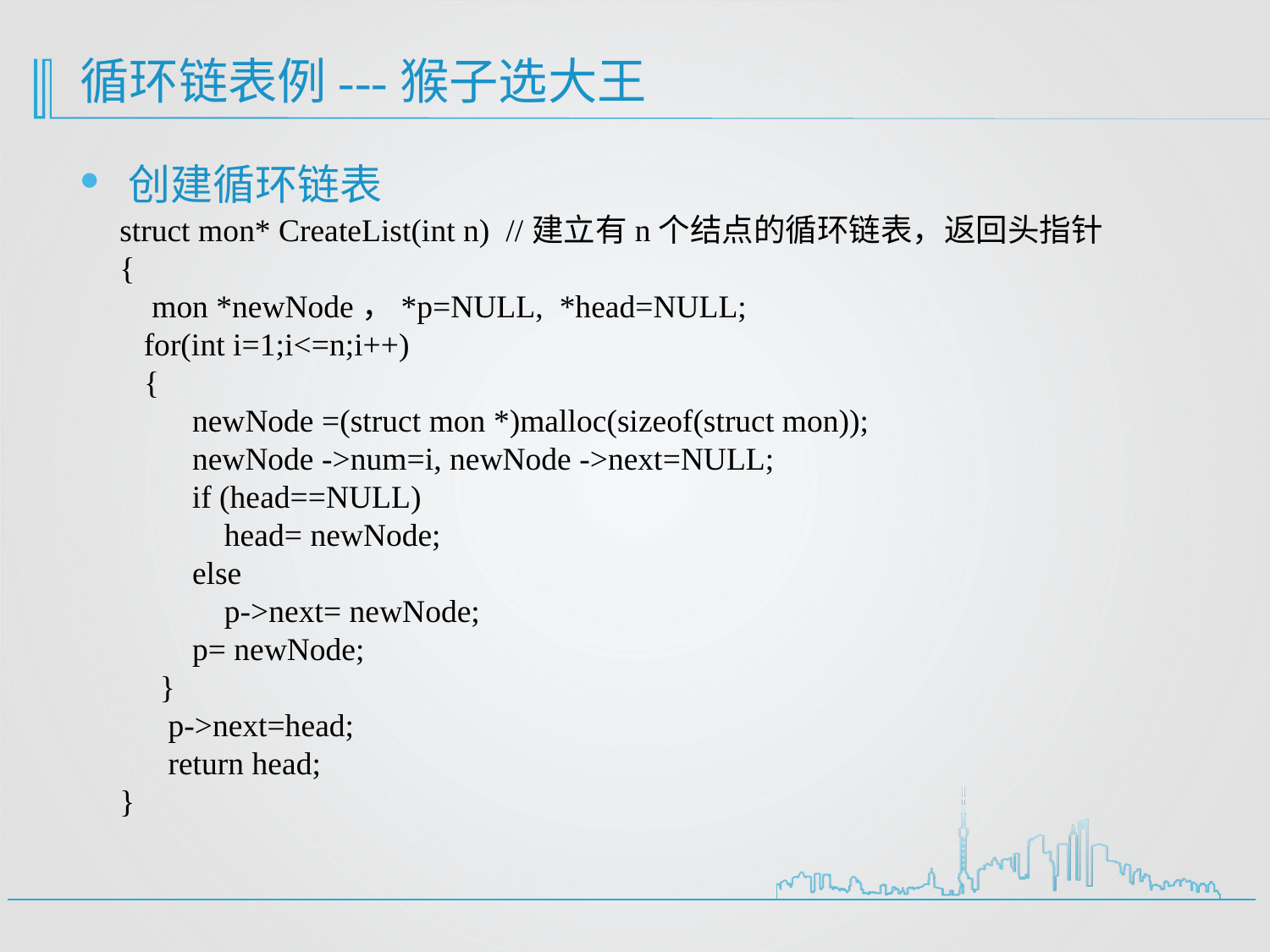

# 循环链表例---猴子选大王
创建循环链表
struct mon* CreateList(int n)  //建立有n个结点的循环链表，返回头指针
{
    mon *newNode，*p=NULL,  *head=NULL;
   for(int i=1;i<=n;i++)
   {
         newNode =(struct mon *)malloc(sizeof(struct mon));
         newNode ->num=i, newNode ->next=NULL;
         if (head==NULL)
             head= newNode;
         else
             p->next= newNode;
         p= newNode;
     }
      p->next=head;
      return head;
}